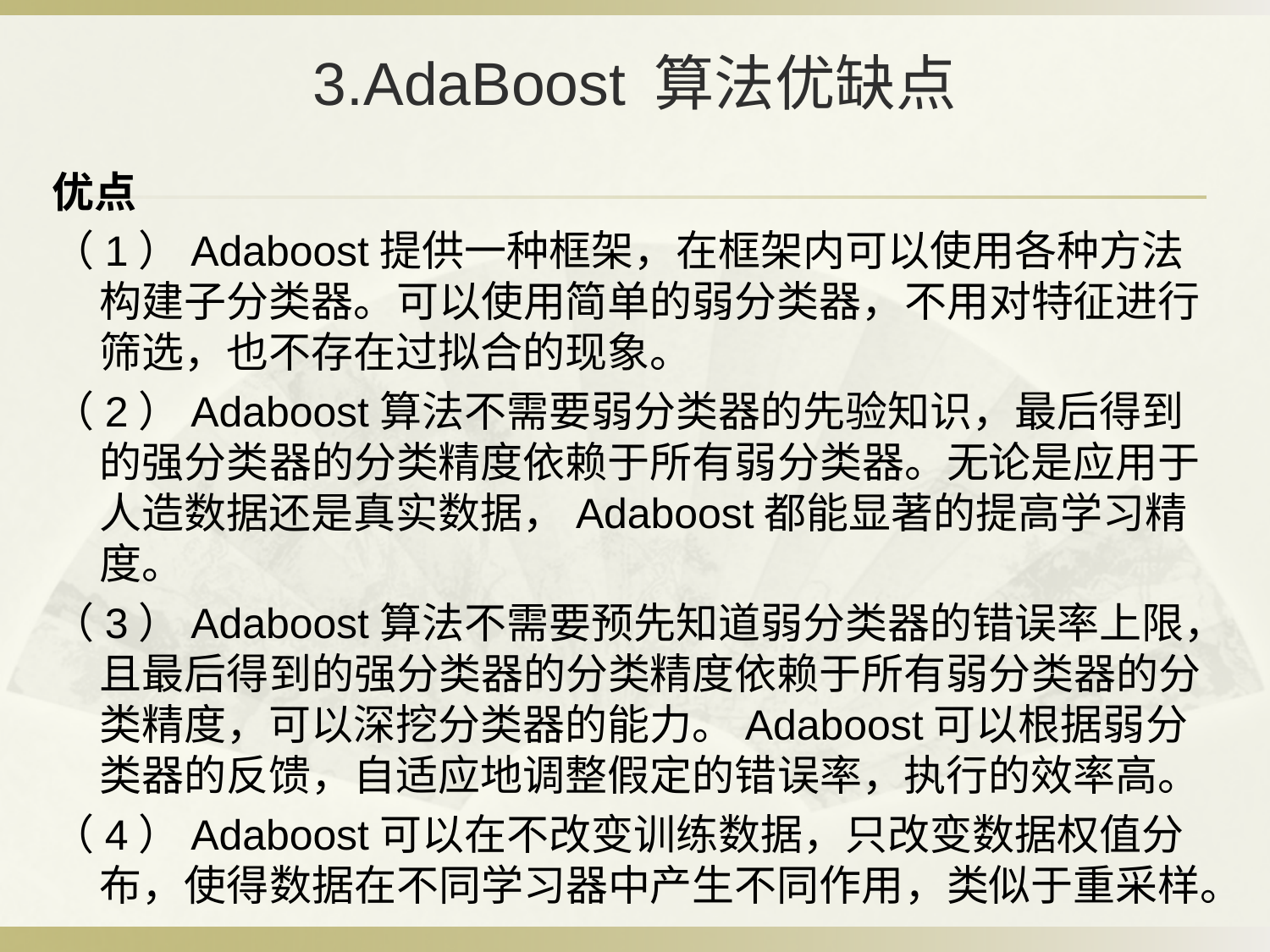

# 3.AdaBoost 算法优缺点
优点
（1）Adaboost提供一种框架，在框架内可以使用各种方法构建子分类器。可以使用简单的弱分类器，不用对特征进行筛选，也不存在过拟合的现象。
（2）Adaboost算法不需要弱分类器的先验知识，最后得到的强分类器的分类精度依赖于所有弱分类器。无论是应用于人造数据还是真实数据，Adaboost都能显著的提高学习精度。
（3）Adaboost算法不需要预先知道弱分类器的错误率上限，且最后得到的强分类器的分类精度依赖于所有弱分类器的分类精度，可以深挖分类器的能力。Adaboost可以根据弱分类器的反馈，自适应地调整假定的错误率，执行的效率高。
（4）Adaboost可以在不改变训练数据，只改变数据权值分布，使得数据在不同学习器中产生不同作用，类似于重采样。